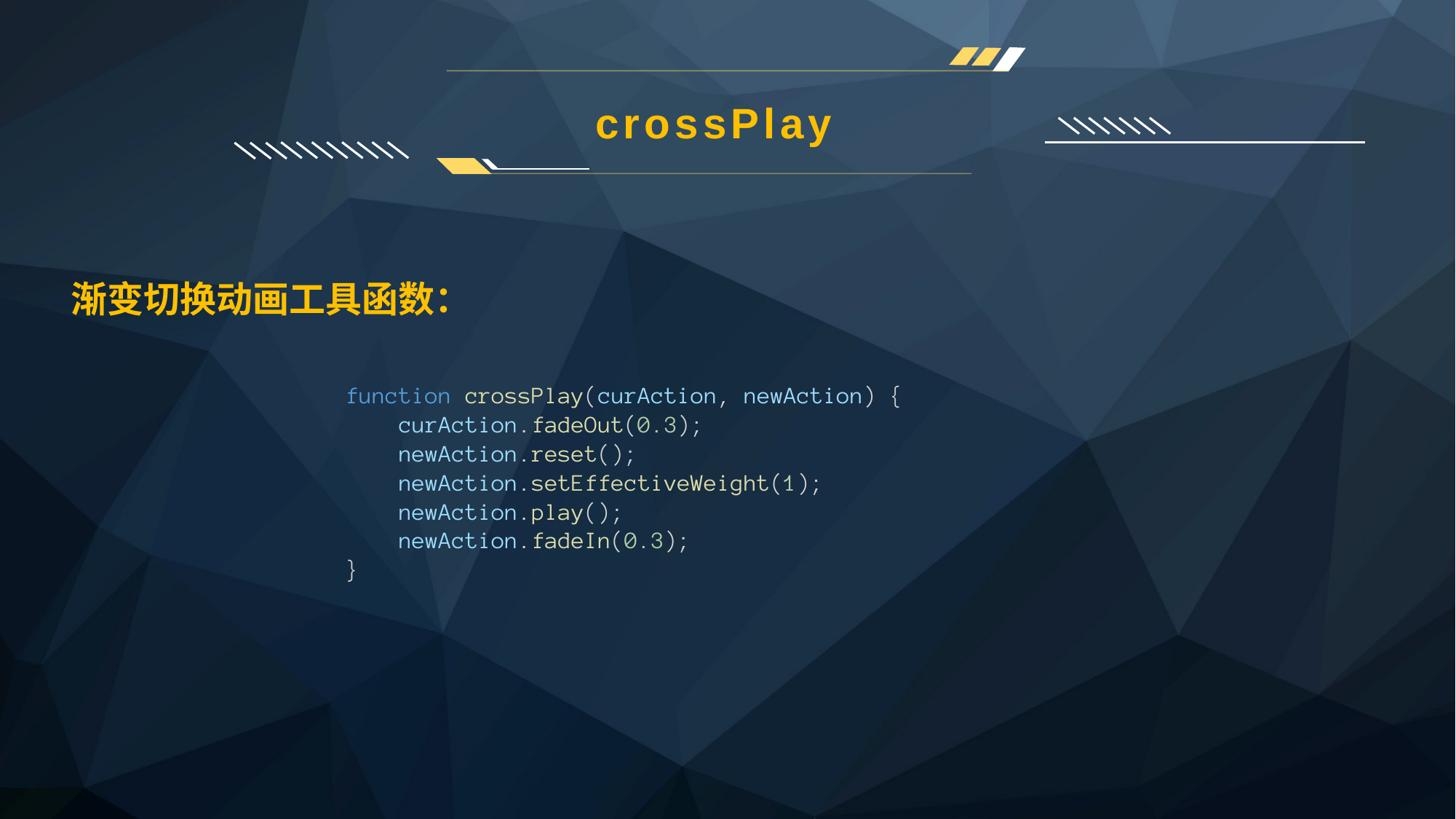

crossPlay

渐变切换动画工具函数：
function crossPlay(curAction, newAction) {
    curAction.fadeOut(0.3);
    newAction.reset();
    newAction.setEffectiveWeight(1);
    newAction.play();
    newAction.fadeIn(0.3);
}